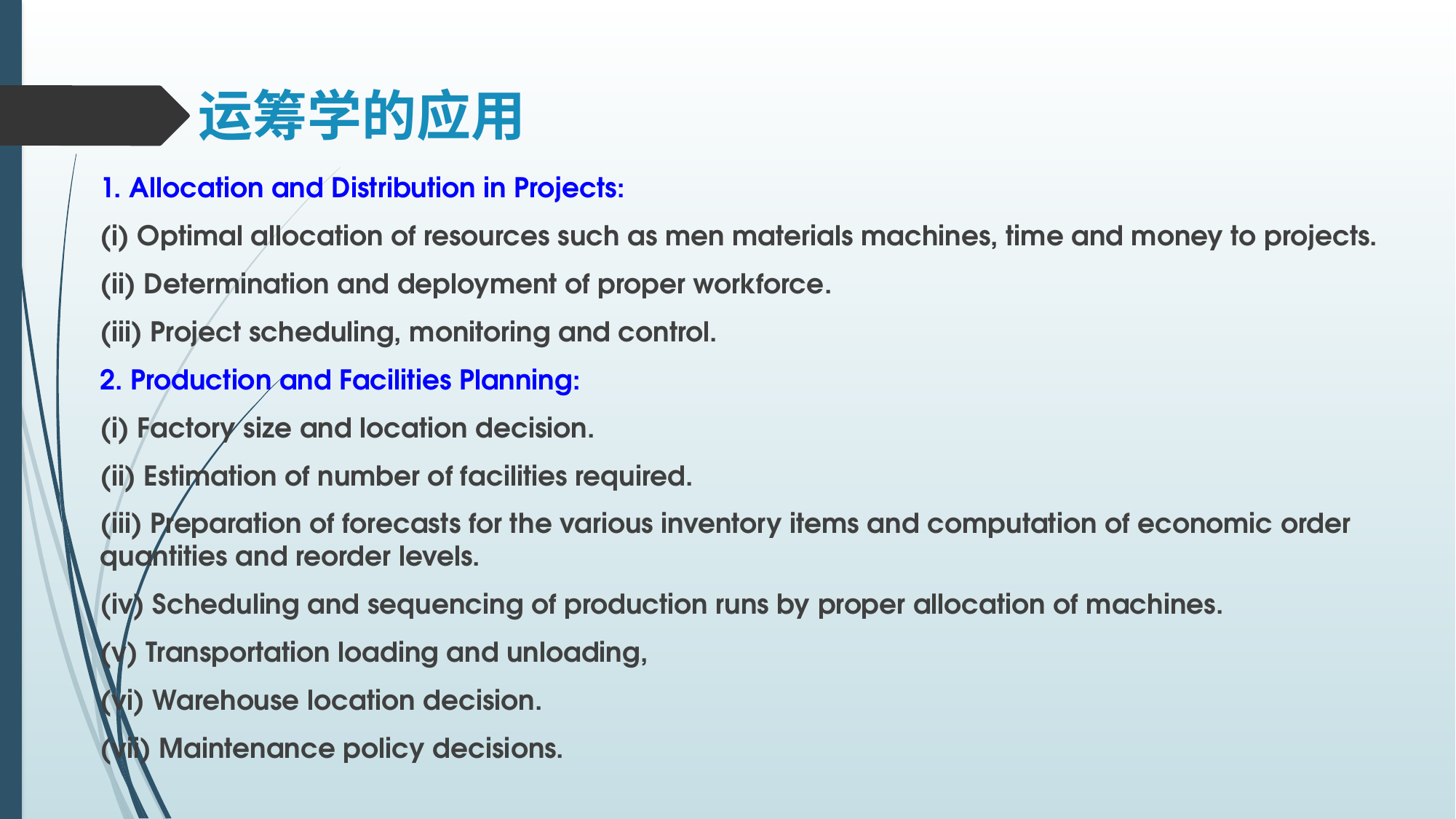

# 运筹学的应用
1. Allocation and Distribution in Projects:
(i) Optimal allocation of resources such as men materials machines, time and money to projects.
(ii) Determination and deployment of proper workforce.
(iii) Project scheduling, monitoring and control.
2. Production and Facilities Planning:
(i) Factory size and location decision.
(ii) Estimation of number of facilities required.
(iii) Preparation of forecasts for the various inventory items and computation of economic order quantities and reorder levels.
(iv) Scheduling and sequencing of production runs by proper allocation of machines.
(v) Transportation loading and unloading,
(vi) Warehouse location decision.
(vii) Maintenance policy decisions.